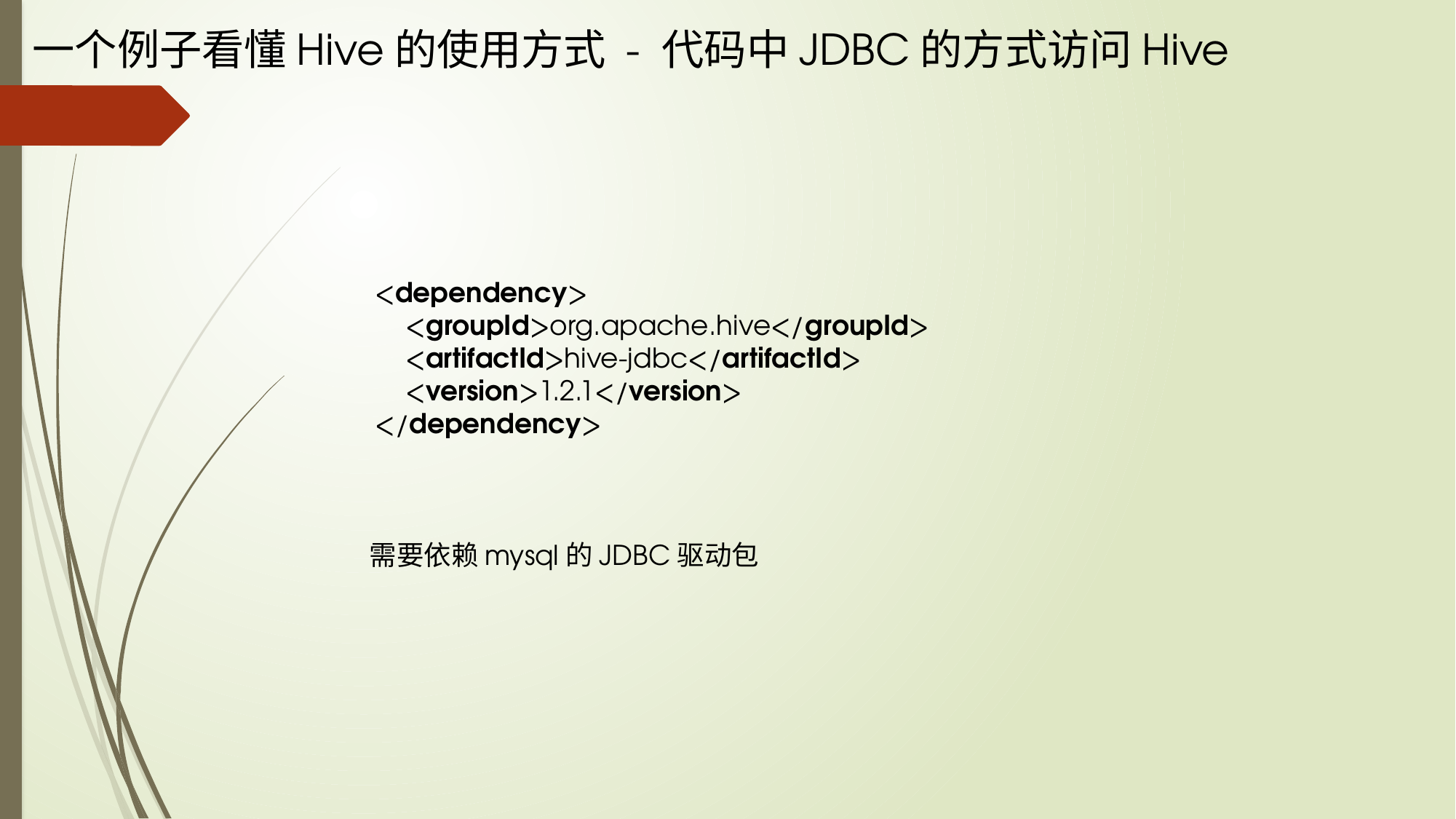

一个例子看懂Hive的使用方式 - 代码中JDBC的方式访问Hive
<dependency>
    <groupId>org.apache.hive</groupId>
    <artifactId>hive-jdbc</artifactId>
    <version>1.2.1</version>
</dependency>
需要依赖mysql的JDBC驱动包